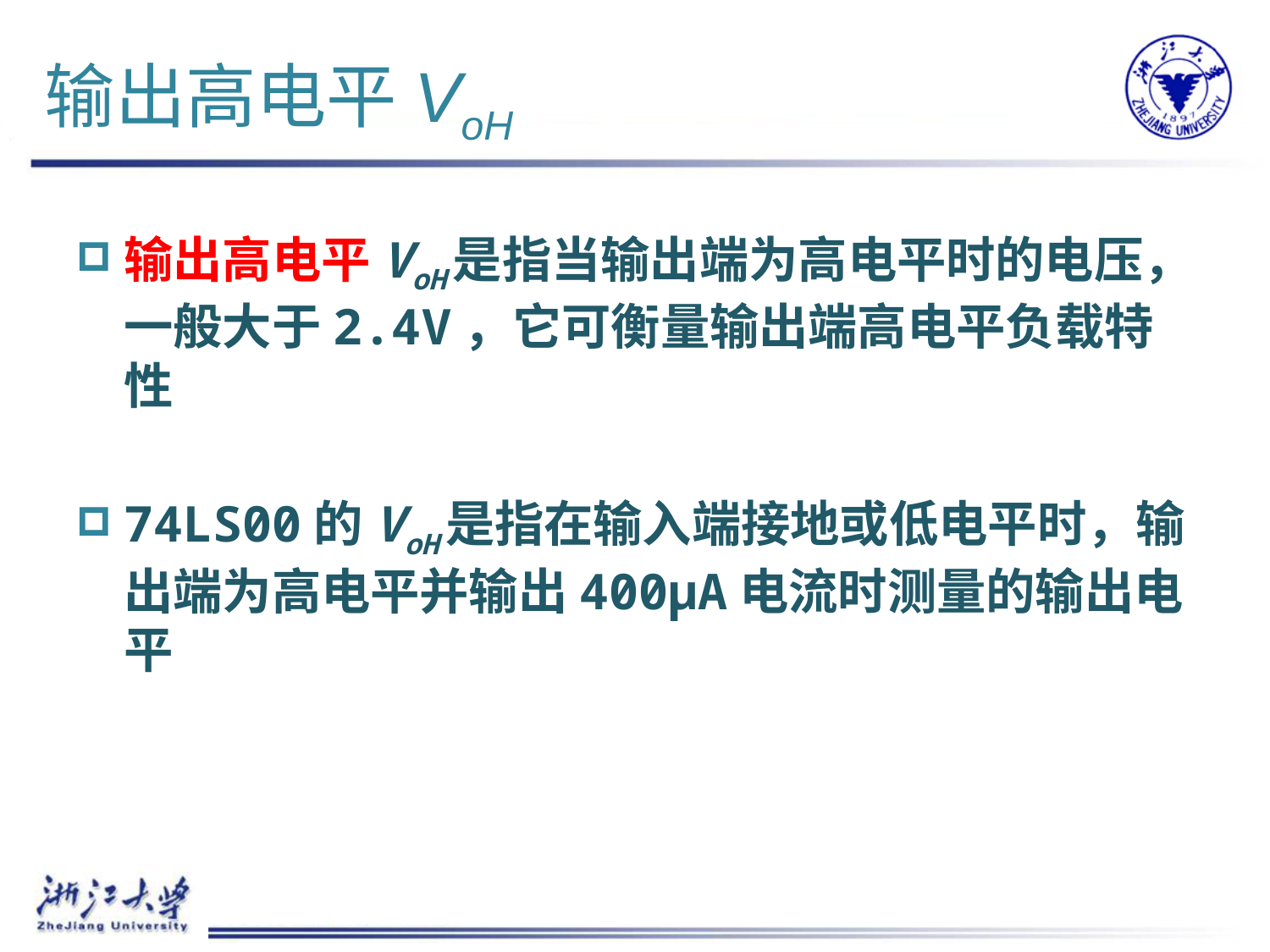

# 输出高电平VoH
输出高电平VoH是指当输出端为高电平时的电压，一般大于2.4V，它可衡量输出端高电平负载特性

74LS00的VoH是指在输入端接地或低电平时，输出端为高电平并输出400μA电流时测量的输出电平